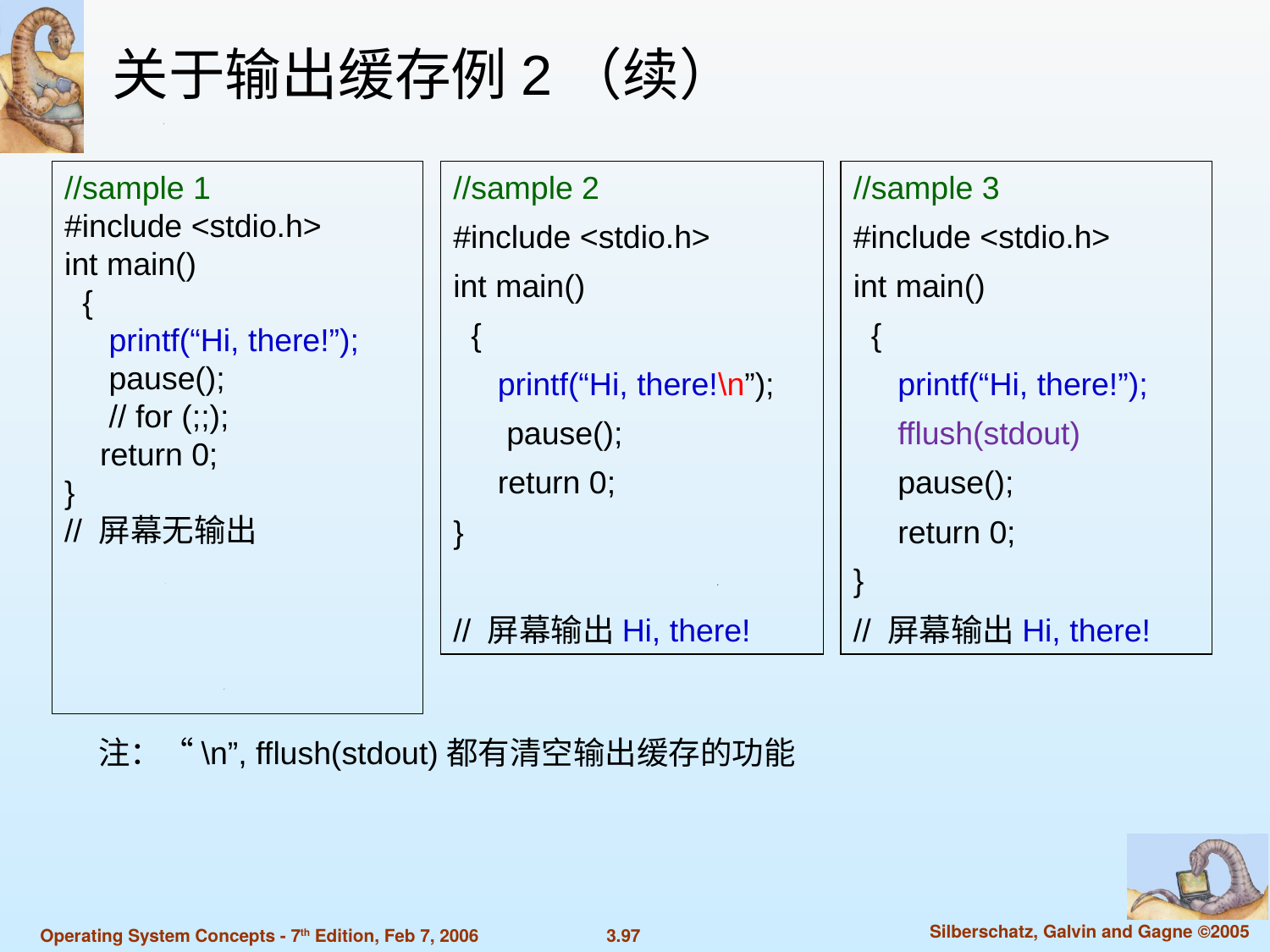

关于输出缓存例2（续）
//sample 1
#include <stdio.h>
int main()
  {
     printf(“Hi, there!”);
     pause();
     // for (;;);
    return 0;
}
// 屏幕无输出
//sample 2
#include <stdio.h>
int main()
  {
     printf(“Hi, there!\n”);
      pause();
     return 0;
}

// 屏幕输出Hi, there!
//sample 3
#include <stdio.h>
int main()
  {
     printf(“Hi, there!”);
     fflush(stdout)
     pause();
     return 0;
}
// 屏幕输出Hi, there!
注：“\n”, fflush(stdout)都有清空输出缓存的功能